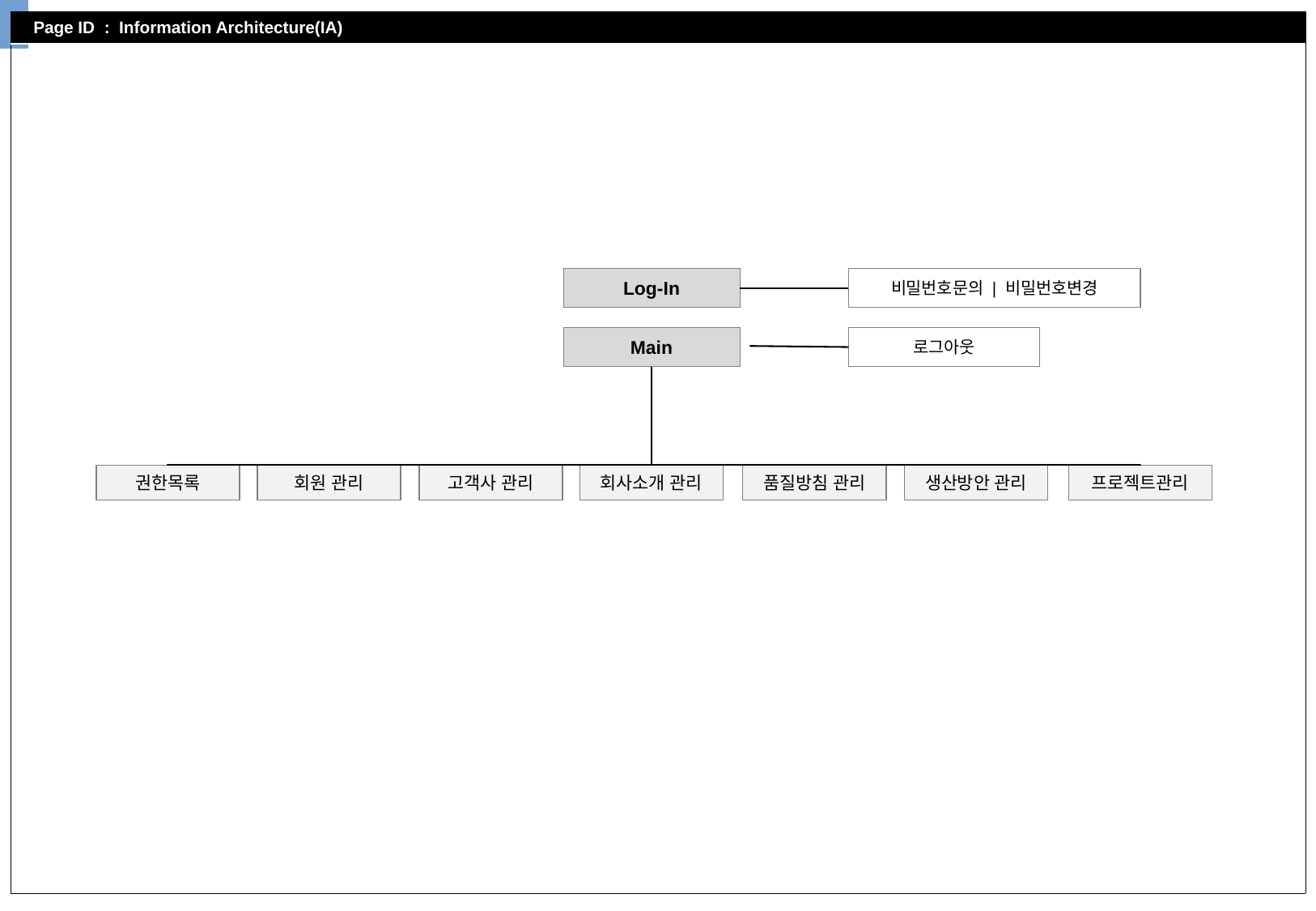

비밀번호문의 | 비밀번호변경
Log-In
Main
로그아웃
권한목록
회원 관리
고객사 관리
회사소개 관리
품질방침 관리
생산방안 관리
프로젝트관리